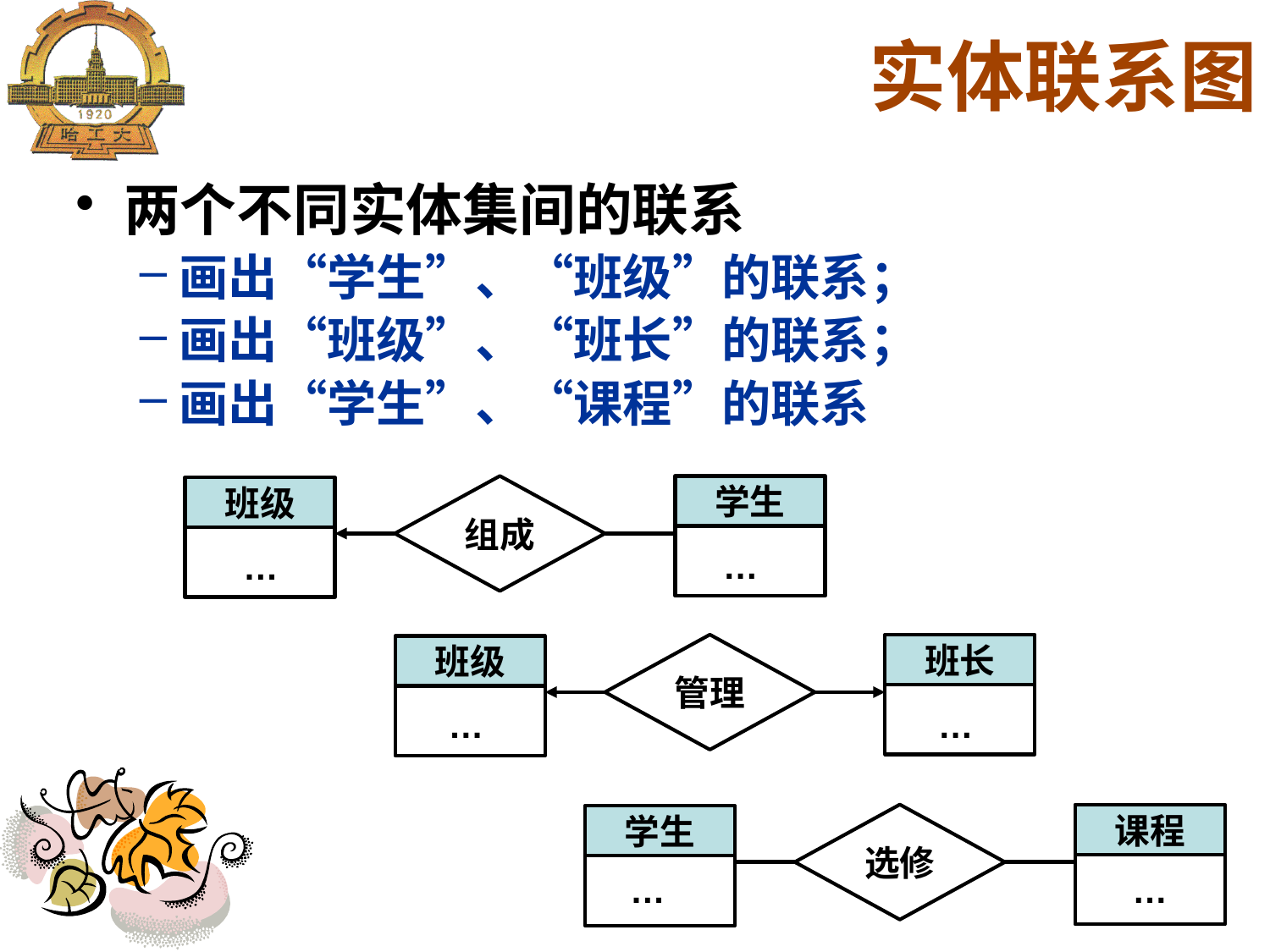

实体联系图
两个不同实体集间的联系
画出“学生”、“班级”的联系；
画出“班级”、“班长”的联系；
画出“学生”、“课程”的联系

组成
学生

班级

…
…
管理
班长

班级

…
…
选修
课程

学生

…
…